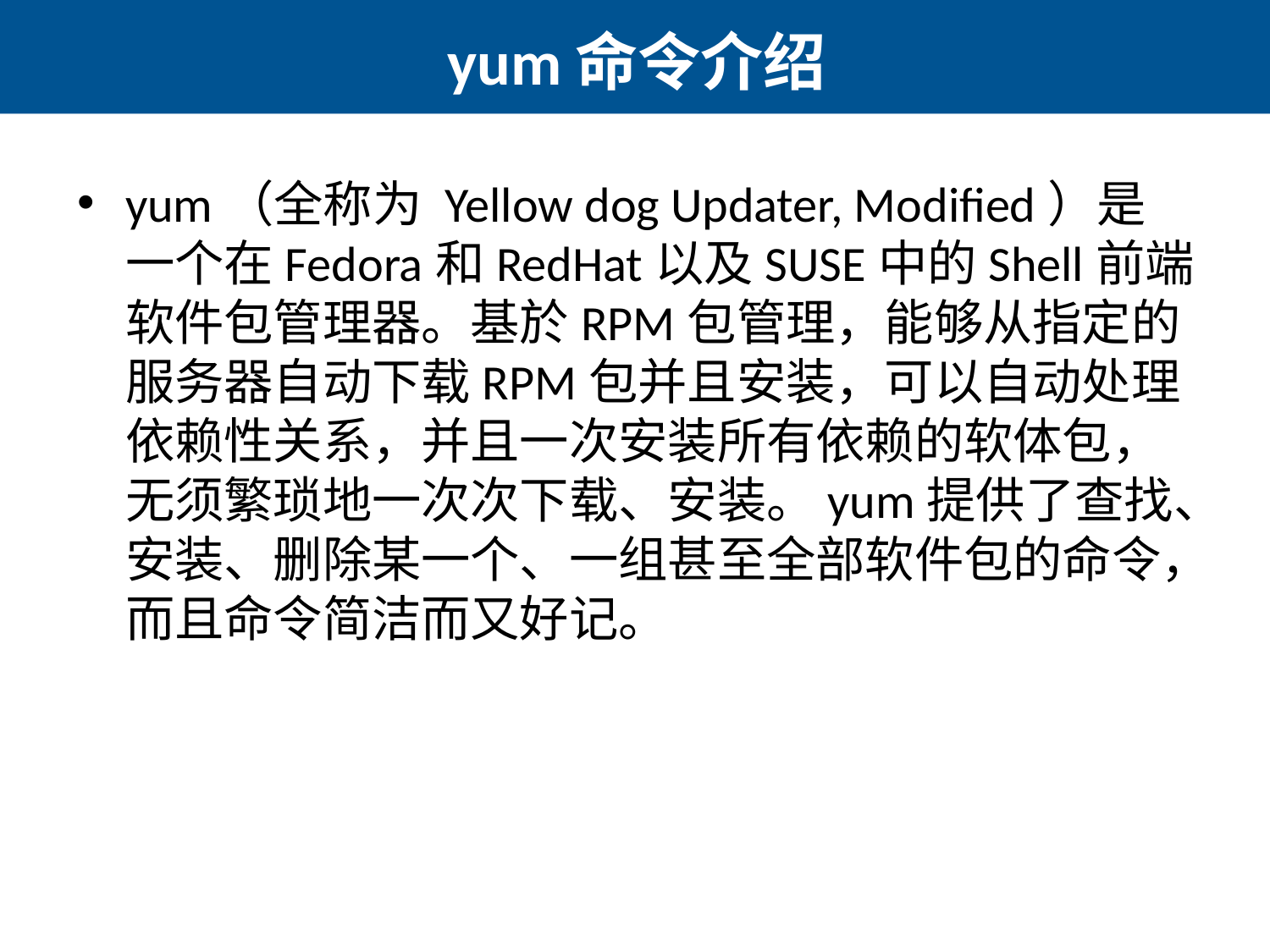

# yum命令介绍
yum（全称为 Yellow dog Updater, Modified）是一个在Fedora和RedHat以及SUSE中的Shell前端软件包管理器。基於RPM包管理，能够从指定的服务器自动下载RPM包并且安装，可以自动处理依赖性关系，并且一次安装所有依赖的软体包，无须繁琐地一次次下载、安装。yum提供了查找、安装、删除某一个、一组甚至全部软件包的命令，而且命令简洁而又好记。